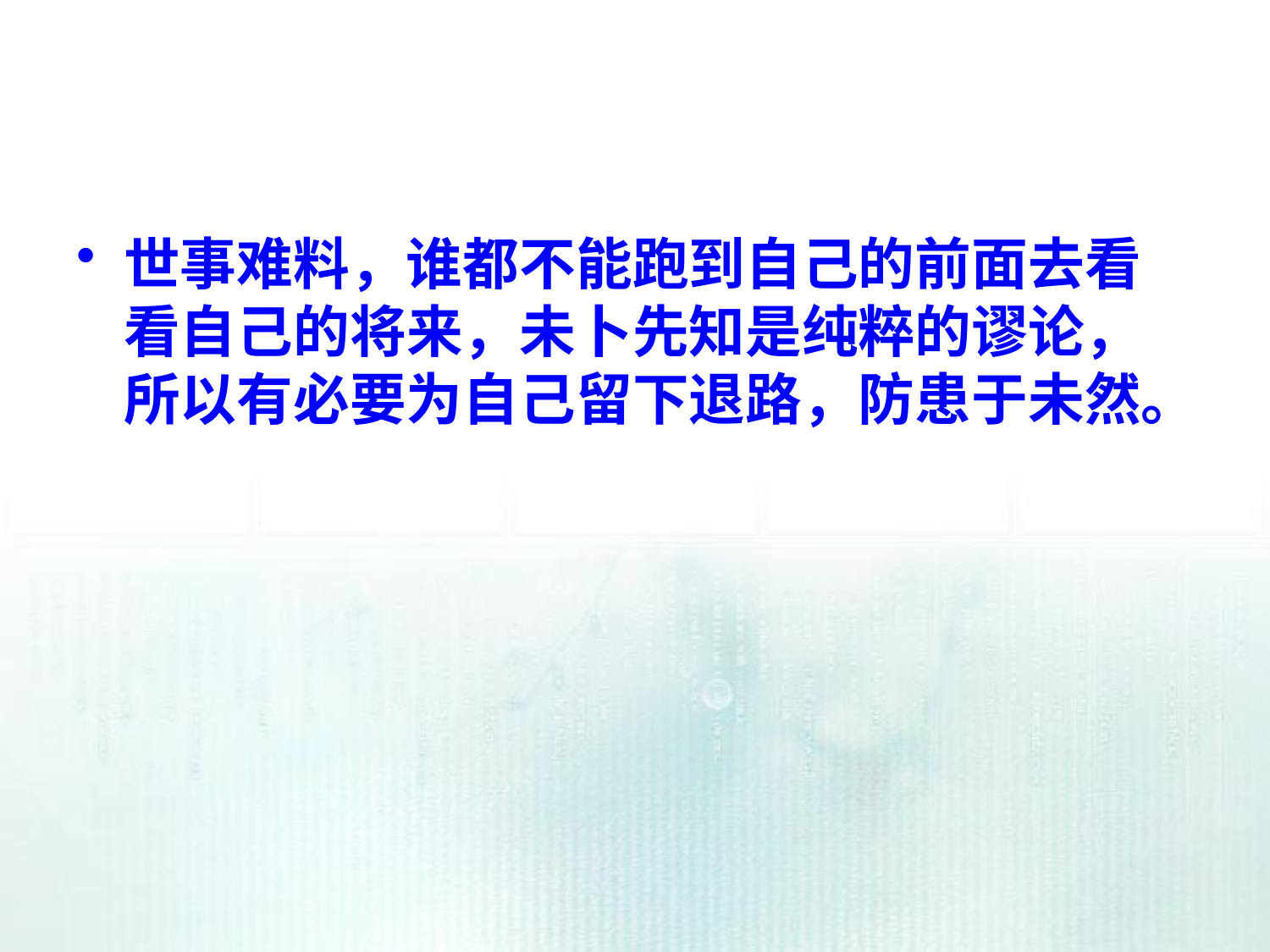

#
世事难料，谁都不能跑到自己的前面去看看自己的将来，未卜先知是纯粹的谬论，所以有必要为自己留下退路，防患于未然。